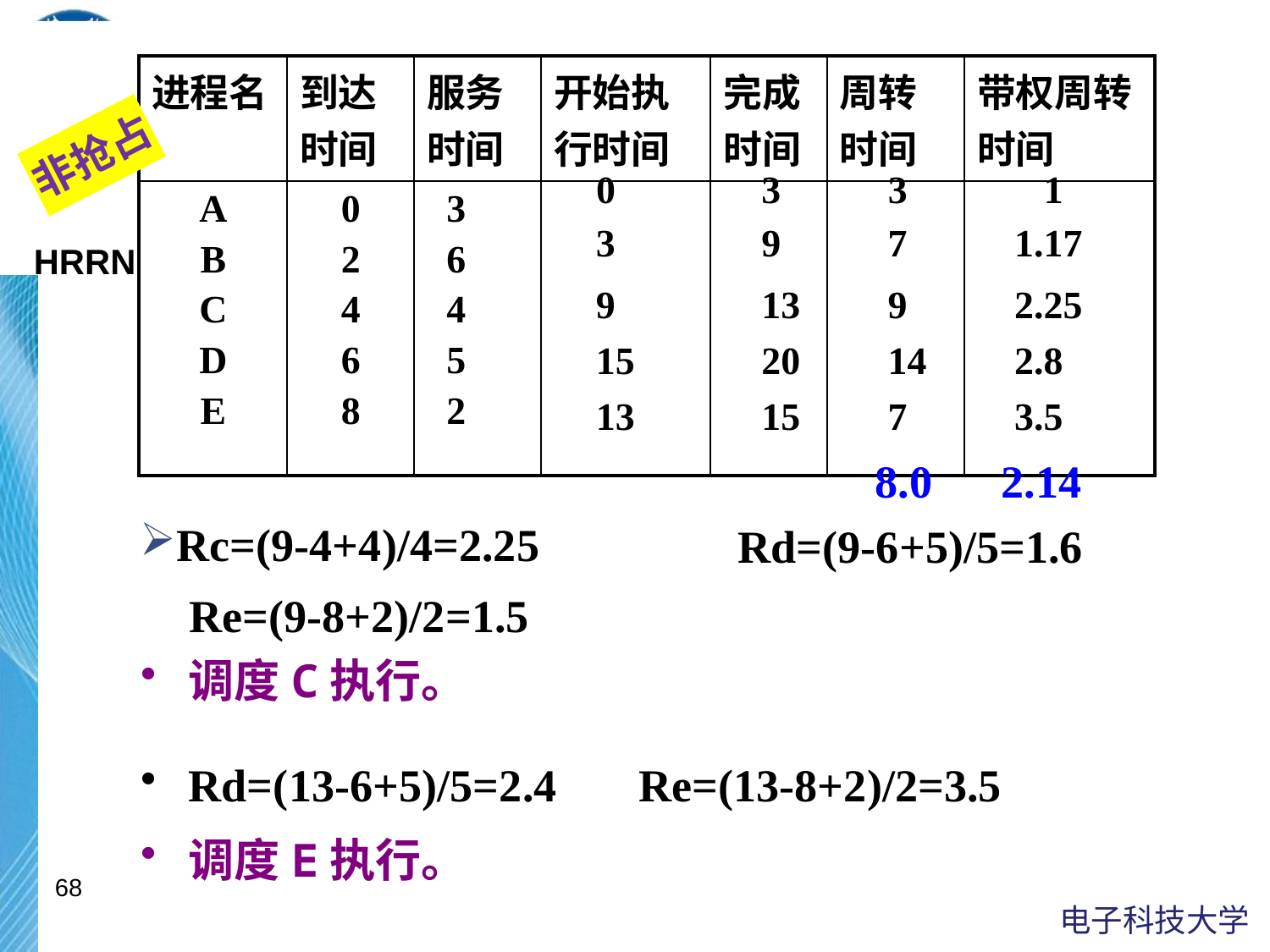

| 进程名 | 到达时间 | 服务时间 | 开始执行时间 | 完成时间 | 周转时间 | 带权周转时间 |
| --- | --- | --- | --- | --- | --- | --- |
| A B C D E | 0 2 4 6 8 | 3 6 4 5 2 |  |  |  |  |
非抢占
0               3           3              1
3               9           7           1.17
HRRN
9               13         9           2.25
15             20         14         2.8
13             15         7           3.5
8.0
2.14
Rd=(9-6+5)/5=1.6
Rc=(9-4+4)/4=2.25
Re=(9-8+2)/2=1.5
调度C执行。
Re=(13-8+2)/2=3.5
Rd=(13-6+5)/5=2.4
调度E执行。
68